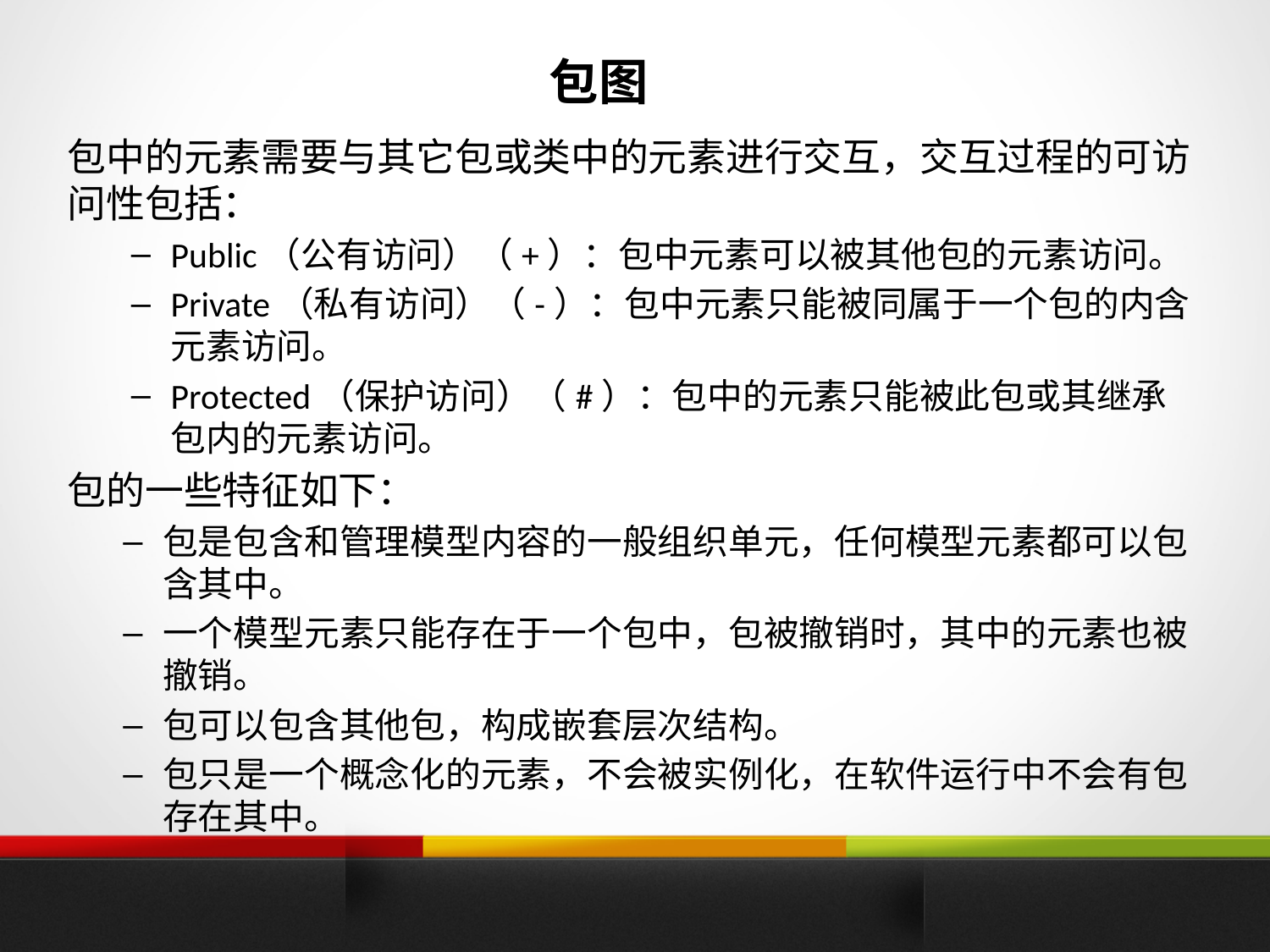

包图
包中的元素需要与其它包或类中的元素进行交互，交互过程的可访问性包括：
Public（公有访问）（+）：包中元素可以被其他包的元素访问。
Private（私有访问）（-）：包中元素只能被同属于一个包的内含元素访问。
Protected（保护访问）（#）：包中的元素只能被此包或其继承包内的元素访问。
包的一些特征如下：
包是包含和管理模型内容的一般组织单元，任何模型元素都可以包含其中。
一个模型元素只能存在于一个包中，包被撤销时，其中的元素也被撤销。
包可以包含其他包，构成嵌套层次结构。
包只是一个概念化的元素，不会被实例化，在软件运行中不会有包存在其中。